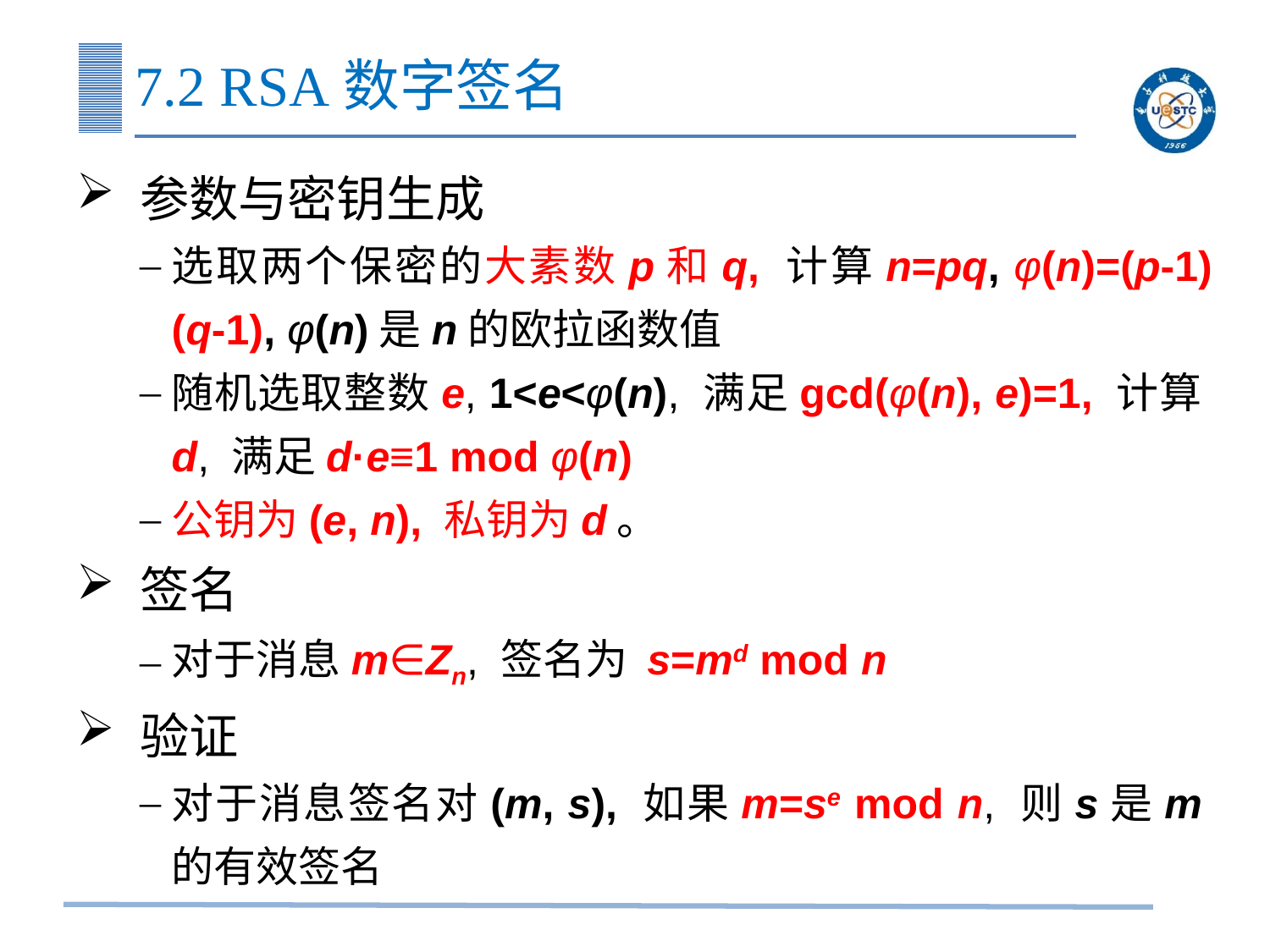

# 7.2 RSA数字签名
参数与密钥生成
选取两个保密的大素数p和q, 计算n=pq, φ(n)=(p-1)(q-1), φ(n)是n的欧拉函数值
随机选取整数e, 1<e<φ(n), 满足gcd(φ(n), e)=1, 计算d, 满足d·e≡1 mod φ(n)
公钥为(e, n), 私钥为d。
签名
对于消息m∈Zn, 签名为 s=md mod n
验证
对于消息签名对(m, s), 如果m=se mod n, 则s是m的有效签名